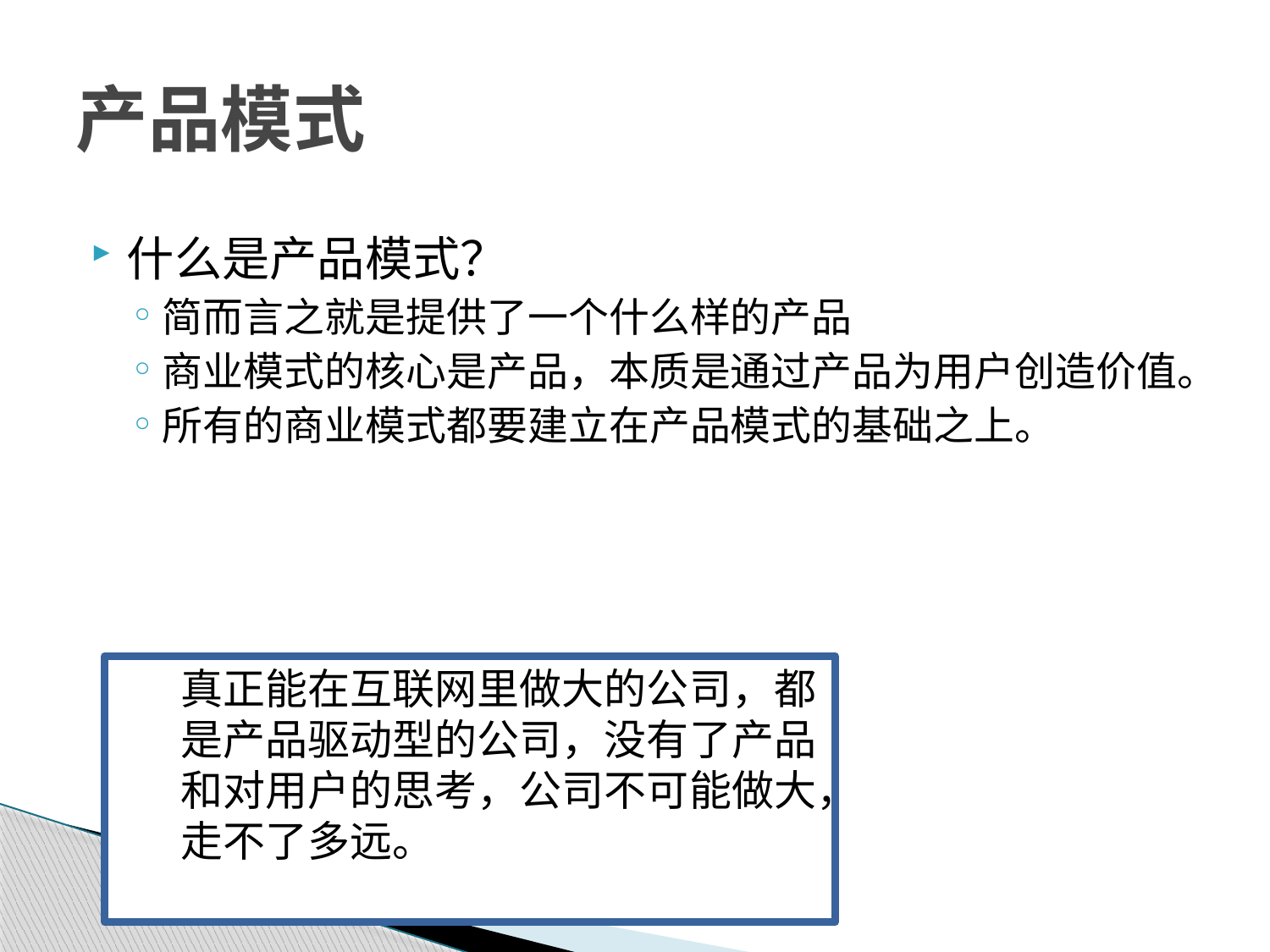

# 产品模式
什么是产品模式？
简而言之就是提供了一个什么样的产品
商业模式的核心是产品，本质是通过产品为用户创造价值。
所有的商业模式都要建立在产品模式的基础之上。
真正能在互联网里做大的公司，都是产品驱动型的公司，没有了产品和对用户的思考，公司不可能做大，走不了多远。